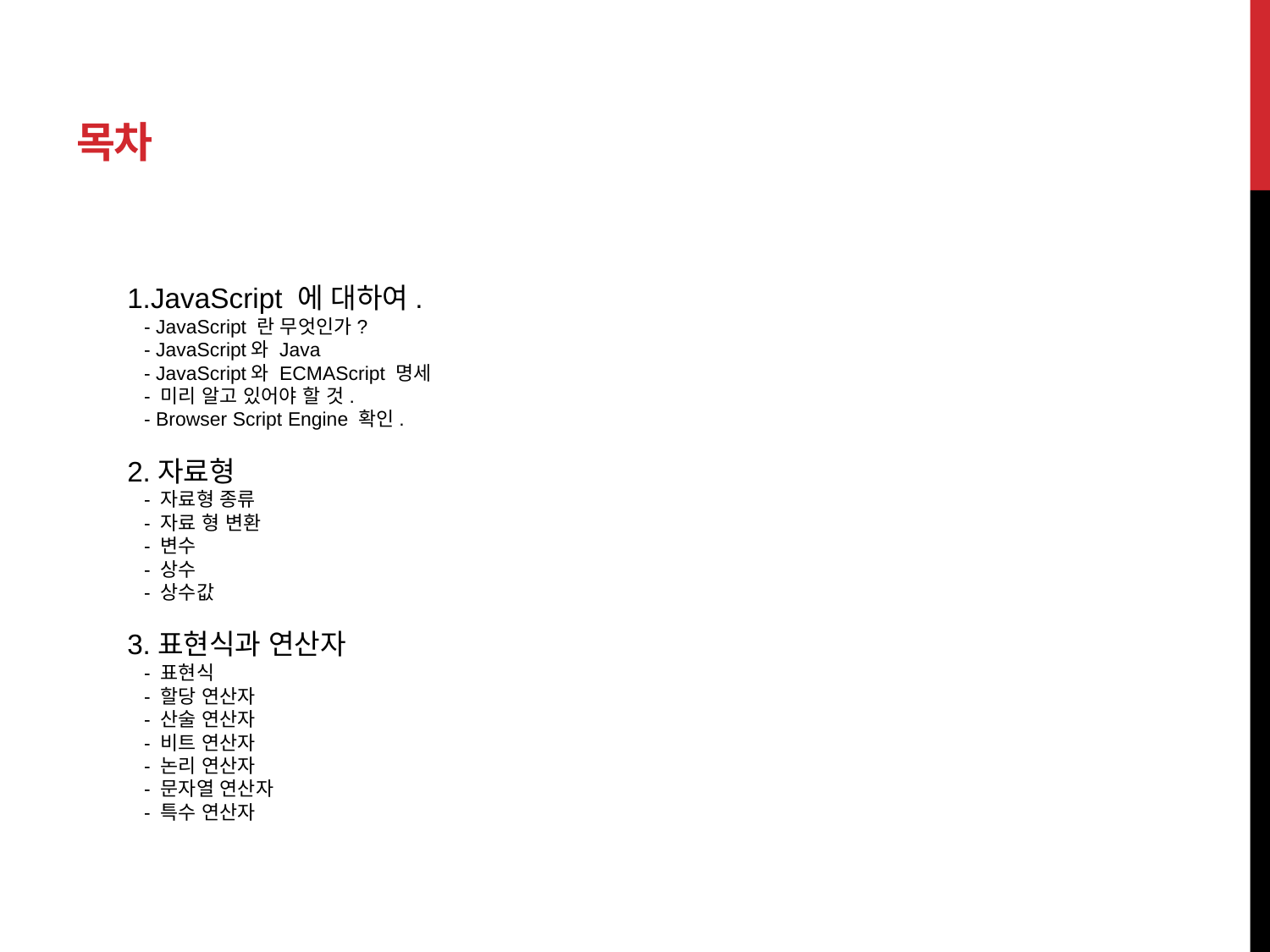

# 목차
1.JavaScript 에 대하여.
   - JavaScript 란 무엇인가?
   - JavaScript와 Java
   - JavaScript와 ECMAScript 명세
   - 미리 알고 있어야 할 것.
   - Browser Script Engine 확인.

2.자료형
   - 자료형 종류
   - 자료 형 변환
   - 변수
   - 상수
   - 상수값

3.표현식과 연산자
   - 표현식
   - 할당 연산자
   - 산술 연산자
   - 비트 연산자
   - 논리 연산자
   - 문자열 연산자
   - 특수 연산자